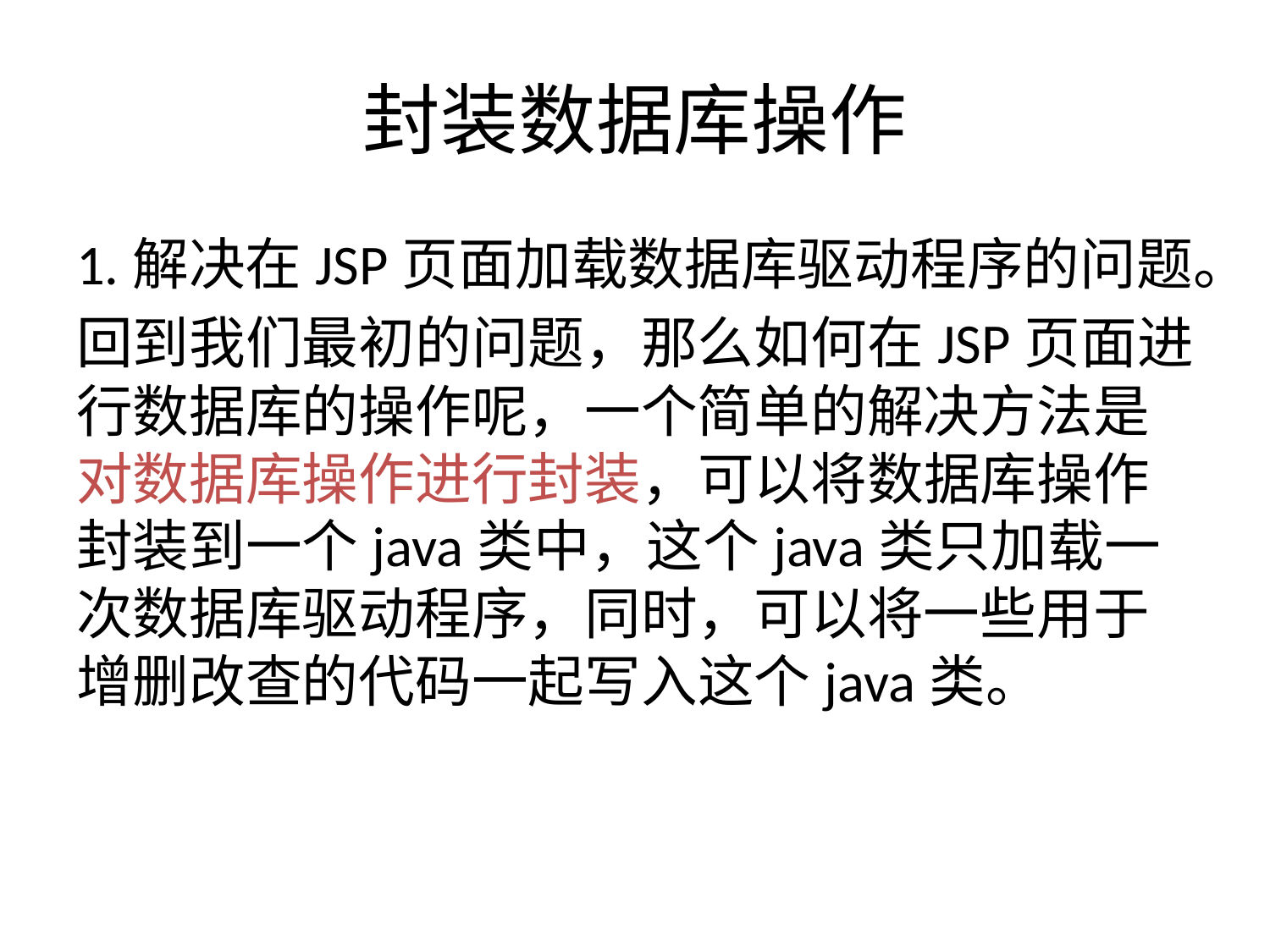

# 封装数据库操作
1.解决在JSP页面加载数据库驱动程序的问题。
回到我们最初的问题，那么如何在JSP页面进行数据库的操作呢，一个简单的解决方法是对数据库操作进行封装，可以将数据库操作封装到一个java类中，这个java类只加载一次数据库驱动程序，同时，可以将一些用于增删改查的代码一起写入这个java类。